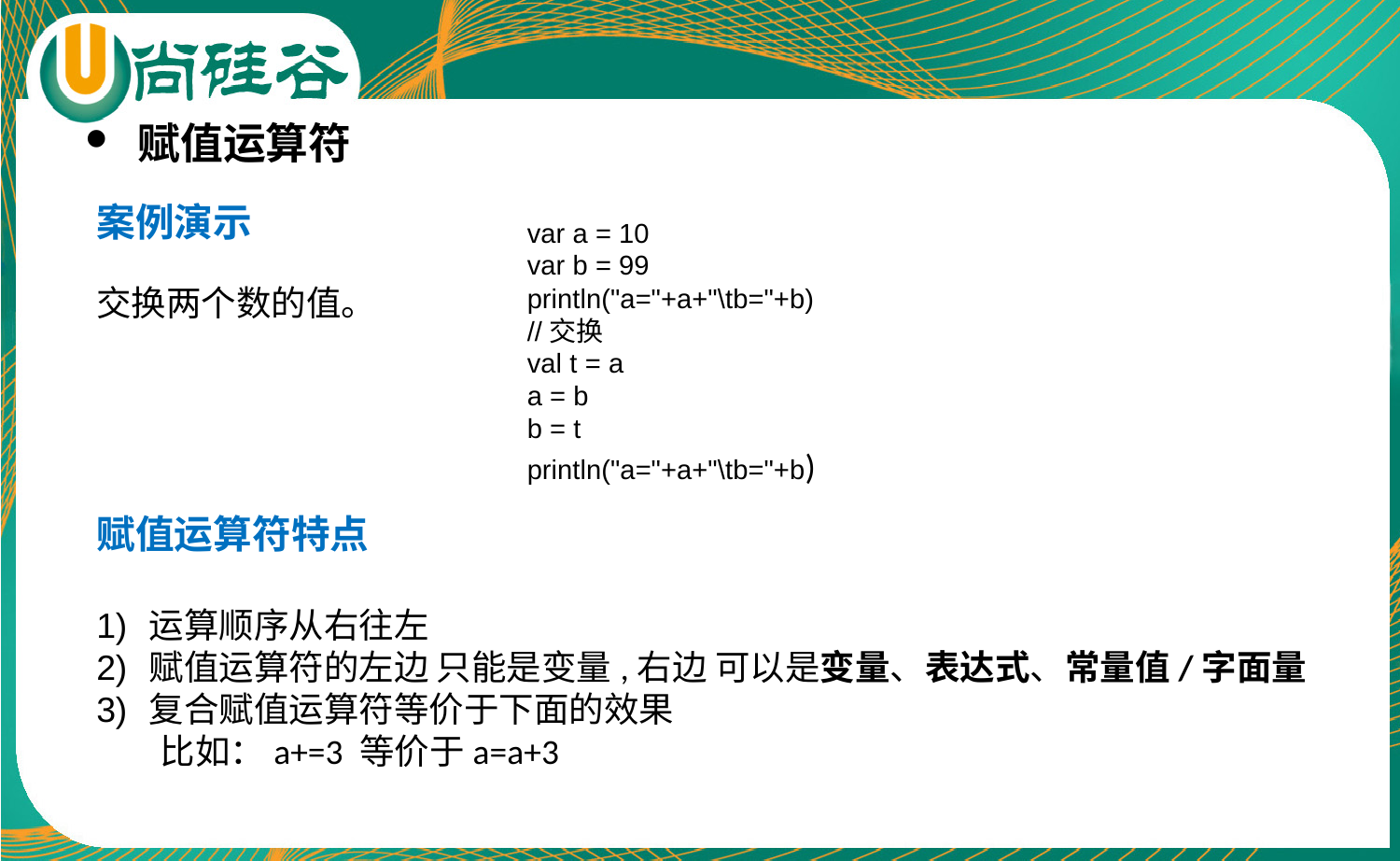

赋值运算符

案例演示

交换两个数的值。

赋值运算符特点

运算顺序从右往左
赋值运算符的左边 只能是变量,右边 可以是变量、表达式、常量值/字面量
复合赋值运算符等价于下面的效果
       比如：a+=3 等价于a=a+3

var a = 10
var b = 99
println("a="+a+"\tb="+b)
//交换
val t = a
a = b
b = t
println("a="+a+"\tb="+b)